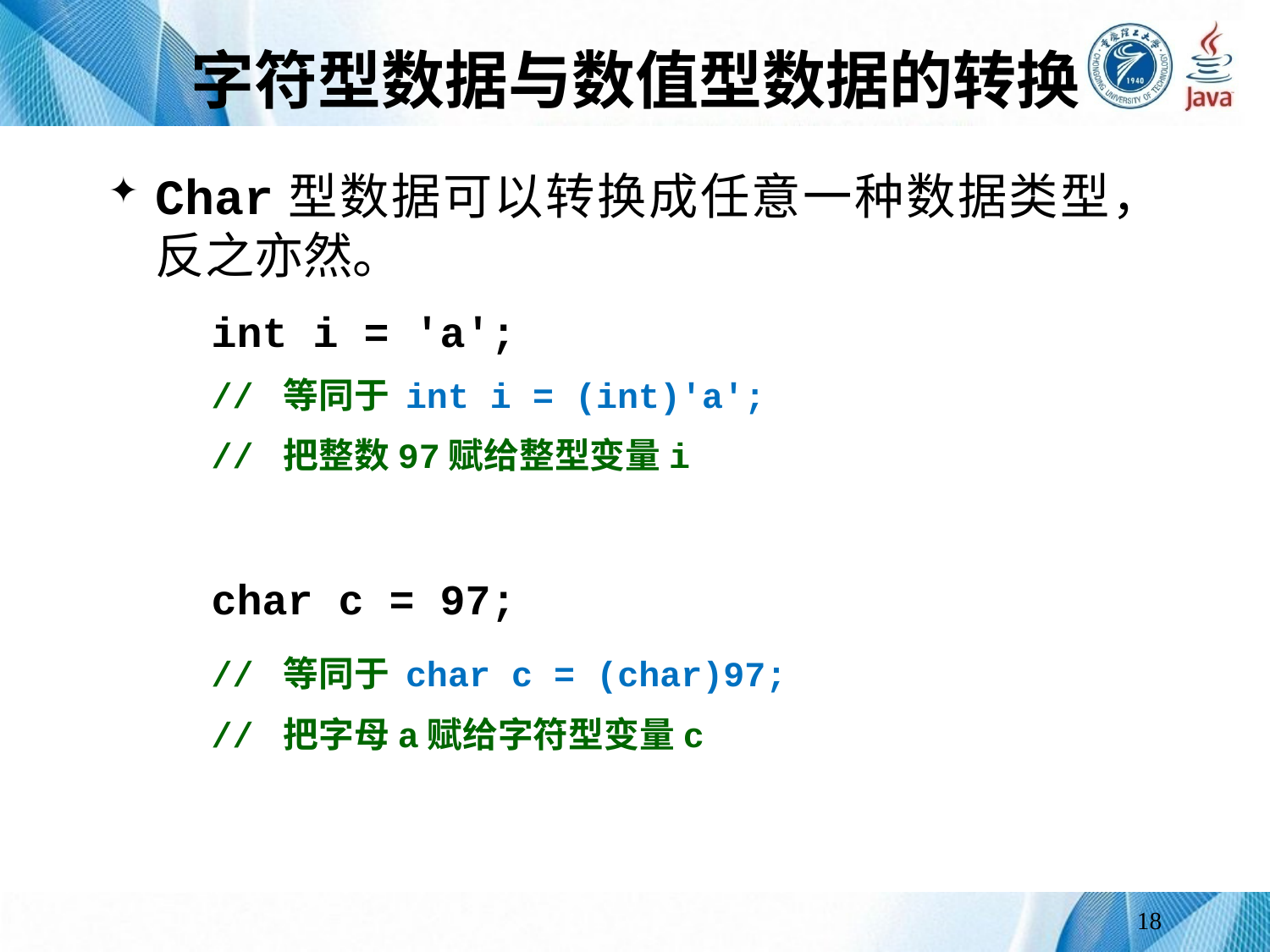

# 字符型数据与数值型数据的转换
Char型数据可以转换成任意一种数据类型，反之亦然。
	int i = 'a';
	// 等同于 int i = (int)'a';
	// 把整数97赋给整型变量i

	char c = 97;
	// 等同于 char c = (char)97;
	// 把字母a赋给字符型变量c

18